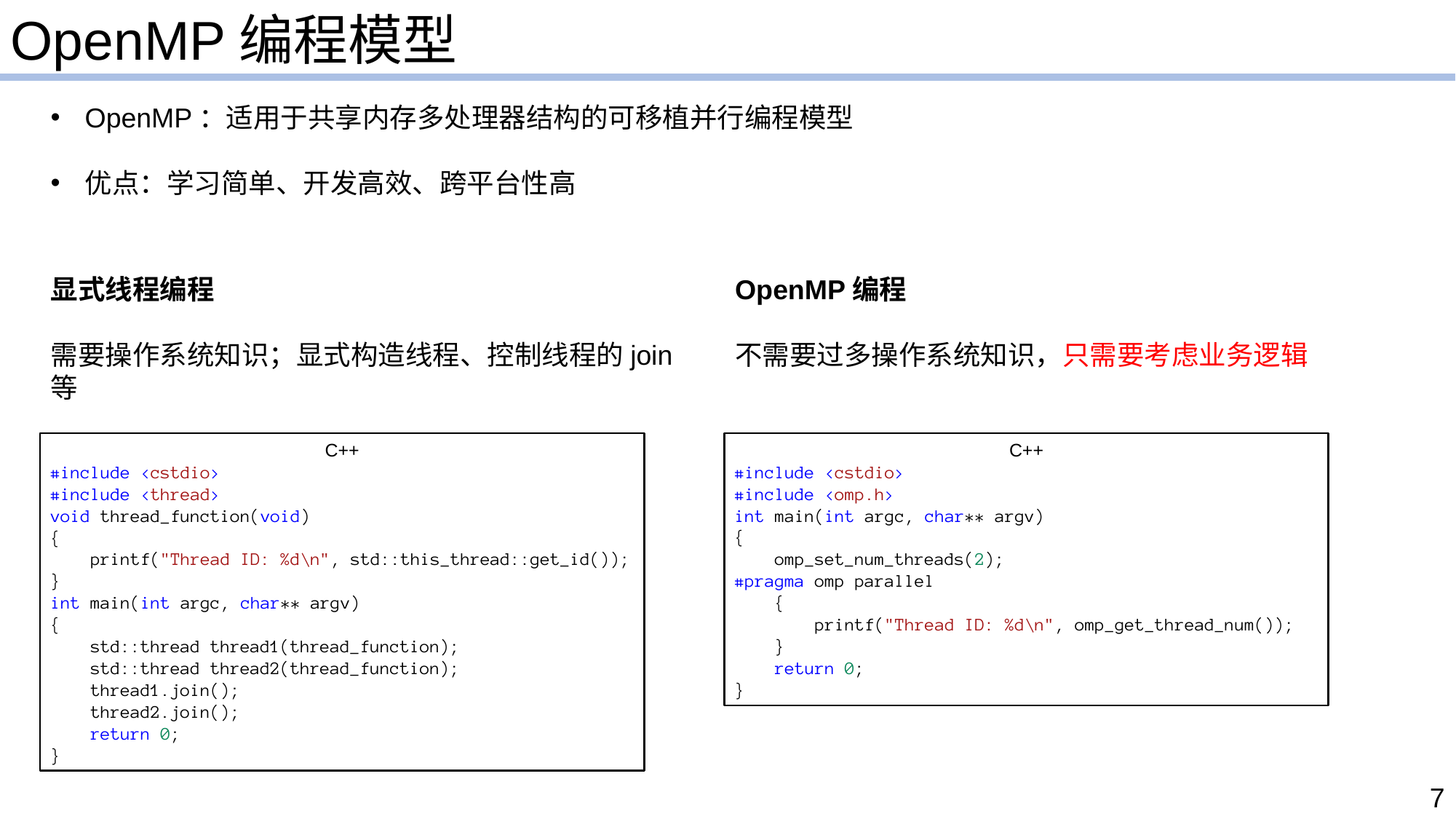

OpenMP编程模型
OpenMP：适用于共享内存多处理器结构的可移植并行编程模型

优点：学习简单、开发高效、跨平台性高
显式线程编程

需要操作系统知识；显式构造线程、控制线程的join等
OpenMP编程

不需要过多操作系统知识，只需要考虑业务逻辑
C++
#include <cstdio>
#include <thread>
void thread_function(void)
{
    printf("Thread ID: %d\n", std::this_thread::get_id());
}
int main(int argc, char** argv)
{
    std::thread thread1(thread_function);
    std::thread thread2(thread_function);
    thread1.join();
    thread2.join();
    return 0;
}
C++
#include <cstdio>
#include <omp.h>
int main(int argc, char** argv)
{
    omp_set_num_threads(2);
#pragma omp parallel
    {
        printf("Thread ID: %d\n", omp_get_thread_num());
    }
    return 0;
}
7